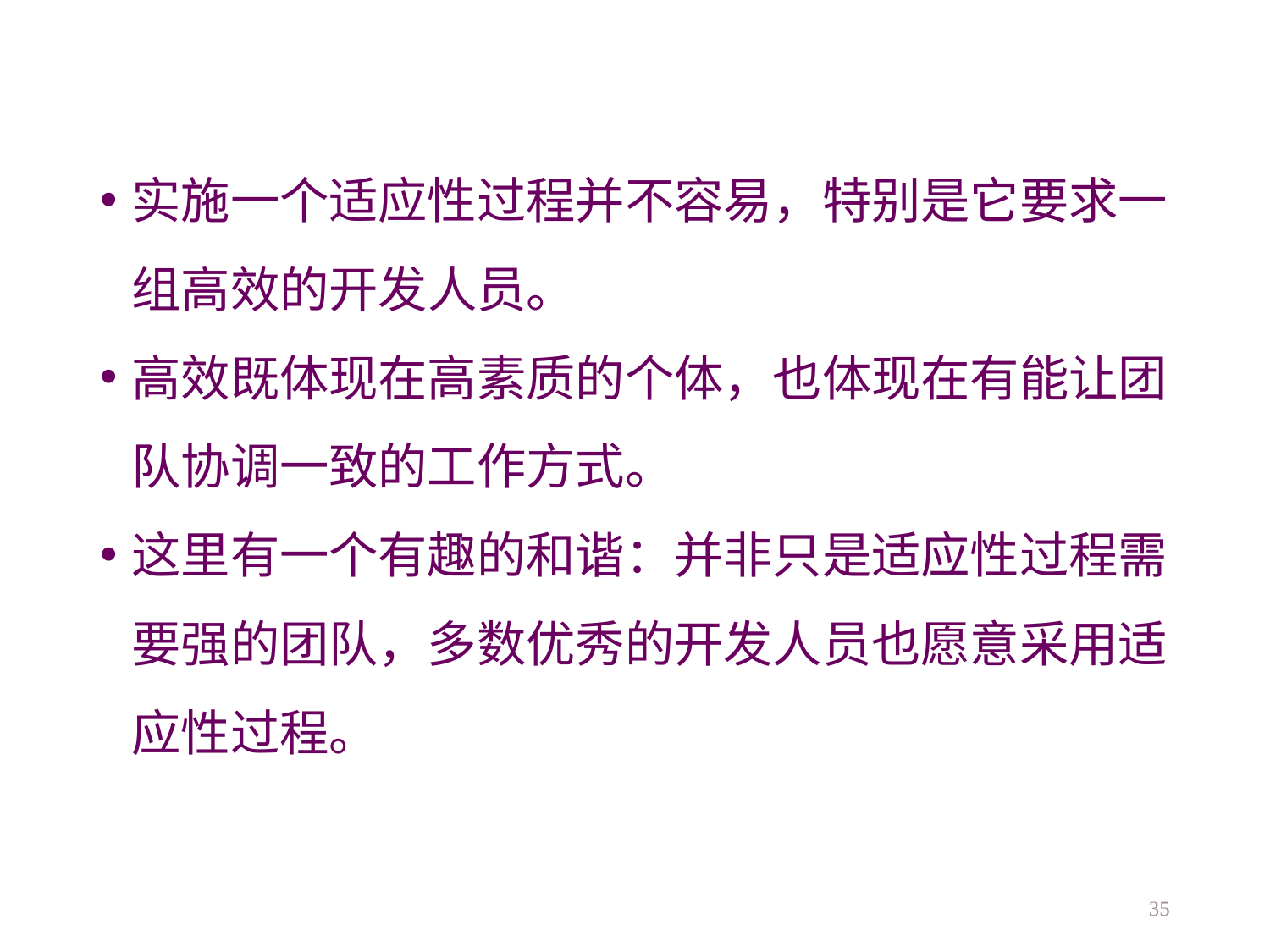

实施一个适应性过程并不容易，特别是它要求一组高效的开发人员。
高效既体现在高素质的个体，也体现在有能让团队协调一致的工作方式。
这里有一个有趣的和谐：并非只是适应性过程需要强的团队，多数优秀的开发人员也愿意采用适应性过程。

35